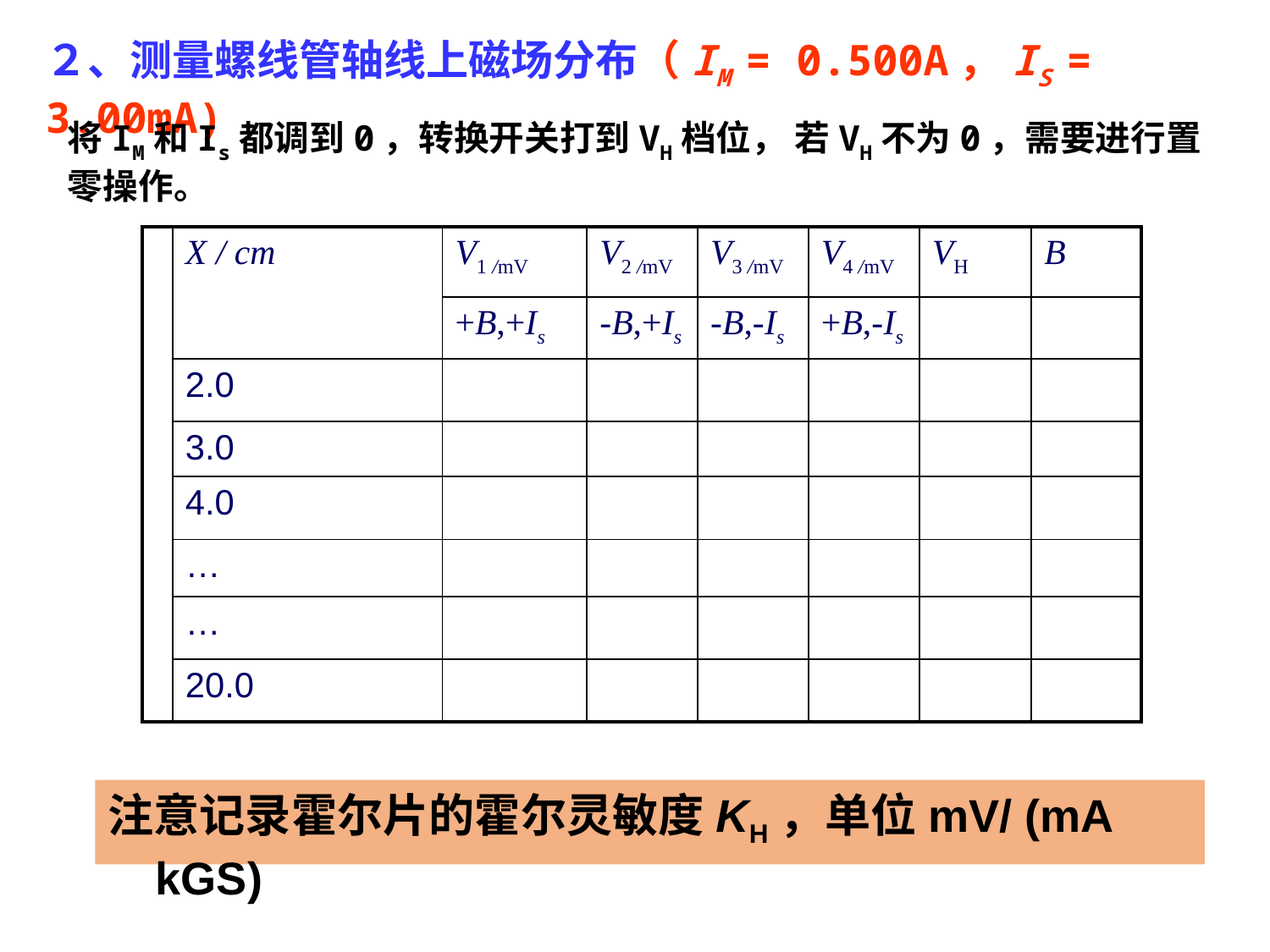

２、测量螺线管轴线上磁场分布（IM = 0.500A，IS = 3.00mA)
将IM和Is都调到0，转换开关打到VH档位， 若VH不为0，需要进行置零操作。
|  | X / cm | V1 /mV | V2 /mV | V3 /mV | V4 /mV | VH | B |
| --- | --- | --- | --- | --- | --- | --- | --- |
|  |  | +B,+Is | -B,+Is | -B,-Is | +B,-Is |  |  |
|  | 2.0 |  |  |  |  |  |  |
|  | 3.0 |  |  |  |  |  |  |
|  | 4.0 |  |  |  |  |  |  |
|  | … |  |  |  |  |  |  |
|  | … |  |  |  |  |  |  |
|  | 20.0 |  |  |  |  |  |  |
注意记录霍尔片的霍尔灵敏度KH，单位mV/ (mA kGS)